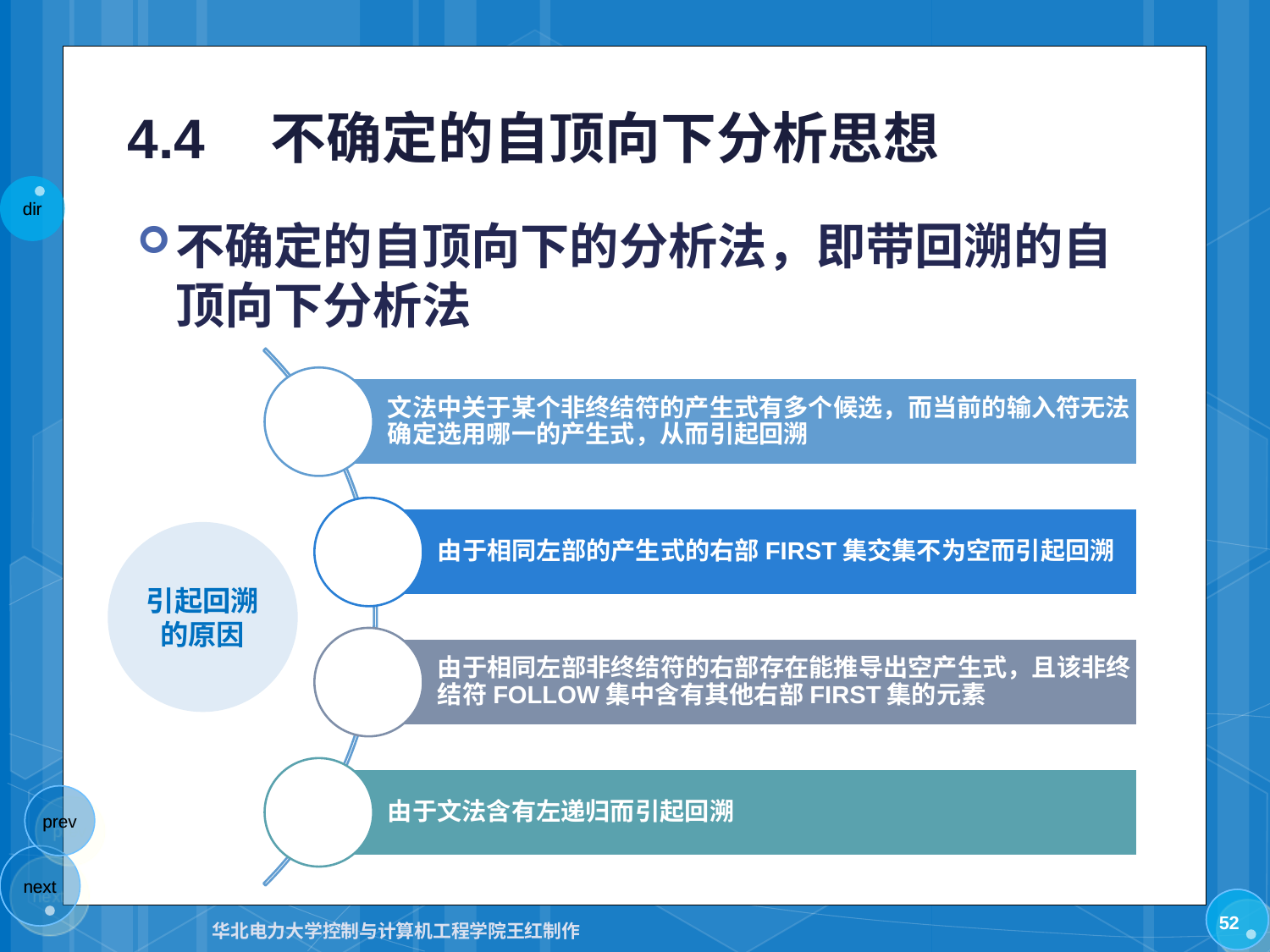

# 4.4　不确定的自顶向下分析思想
不确定的自顶向下的分析法，即带回溯的自顶向下分析法

文法中关于某个非终结符的产生式有多个候选，而当前的输入符无法确定选用哪一的产生式，从而引起回溯
由于相同左部的产生式的右部FIRST集交集不为空而引起回溯
由于相同左部非终结符的右部存在能推导出空产生式，且该非终结符FOLLOW集中含有其他右部FIRST集的元素
由于文法含有左递归而引起回溯
引起回溯的原因
52
华北电力大学控制与计算机工程学院王红制作